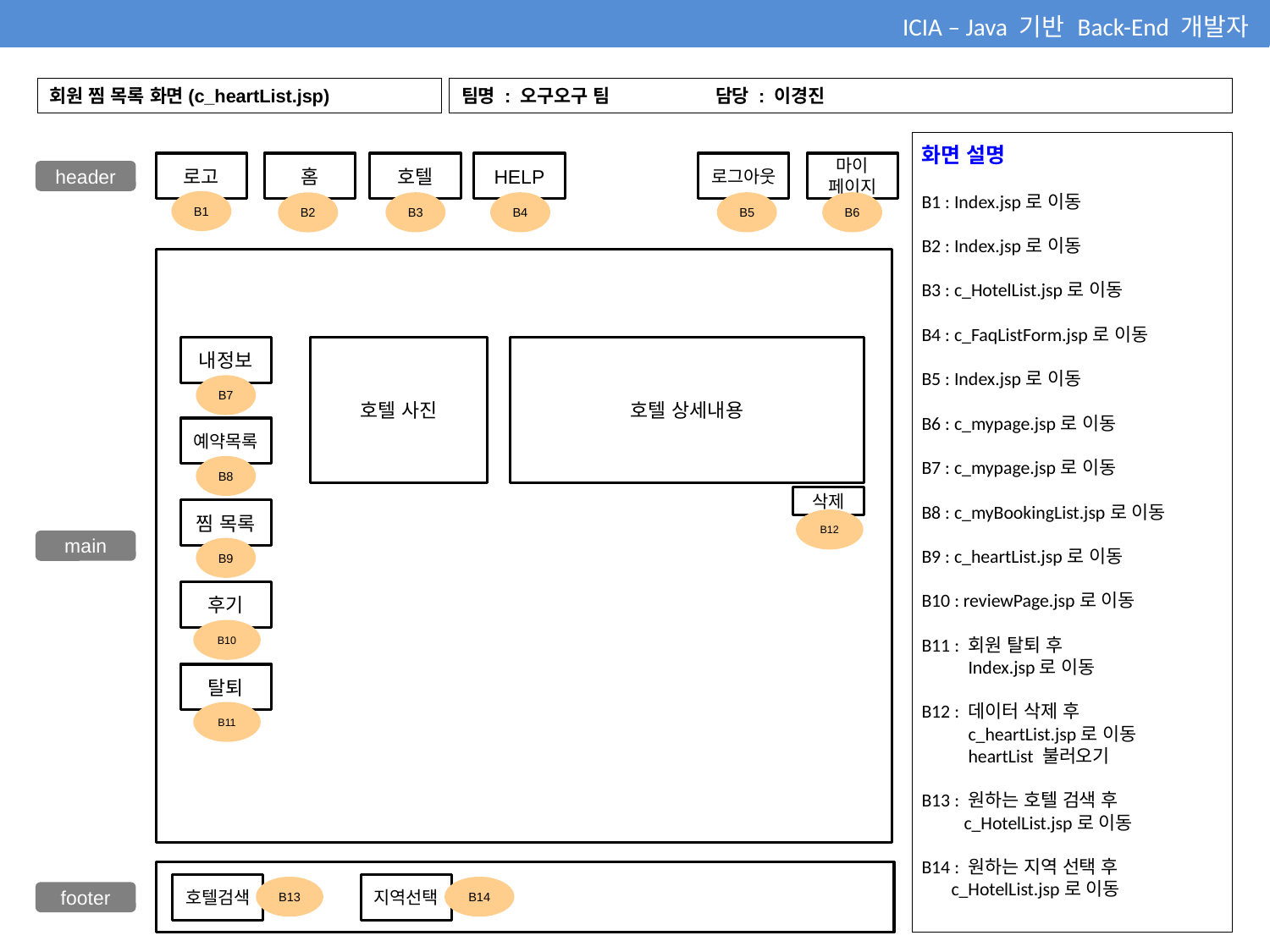

ICIA – Java 기반 Back-End 개발자
회원 찜 목록 화면(c_heartList.jsp)
팀명 : 오구오구 팀	담당 : 이경진
화면 설명

B1 : Index.jsp로 이동

B2 : Index.jsp로 이동

B3 : c_HotelList.jsp로 이동

B4 : c_FaqListForm.jsp로 이동

B5 : Index.jsp로 이동

B6 : c_mypage.jsp로 이동

B7 : c_mypage.jsp로 이동

B8 : c_myBookingList.jsp로 이동

B9 : c_heartList.jsp로 이동

B10 : reviewPage.jsp로 이동

B11 : 회원 탈퇴 후
           Index.jsp로 이동

B12 : 데이터 삭제 후
           c_heartList.jsp로 이동
           heartList 불러오기

B13 : 원하는 호텔 검색 후
          c_HotelList.jsp로 이동

B14 : 원하는 지역 선택 후
       c_HotelList.jsp로 이동

로고
홈
호텔
HELP
로그아웃
마이
페이지
header
B1
B3
B4
B5
B6
B2

호텔 사진
호텔 상세내용
내정보
B7
예약목록
B8
삭제
찜 목록
B12
main
B9
후기
B10
탈퇴
B11

호텔검색
지역선택
B13
B14
footer